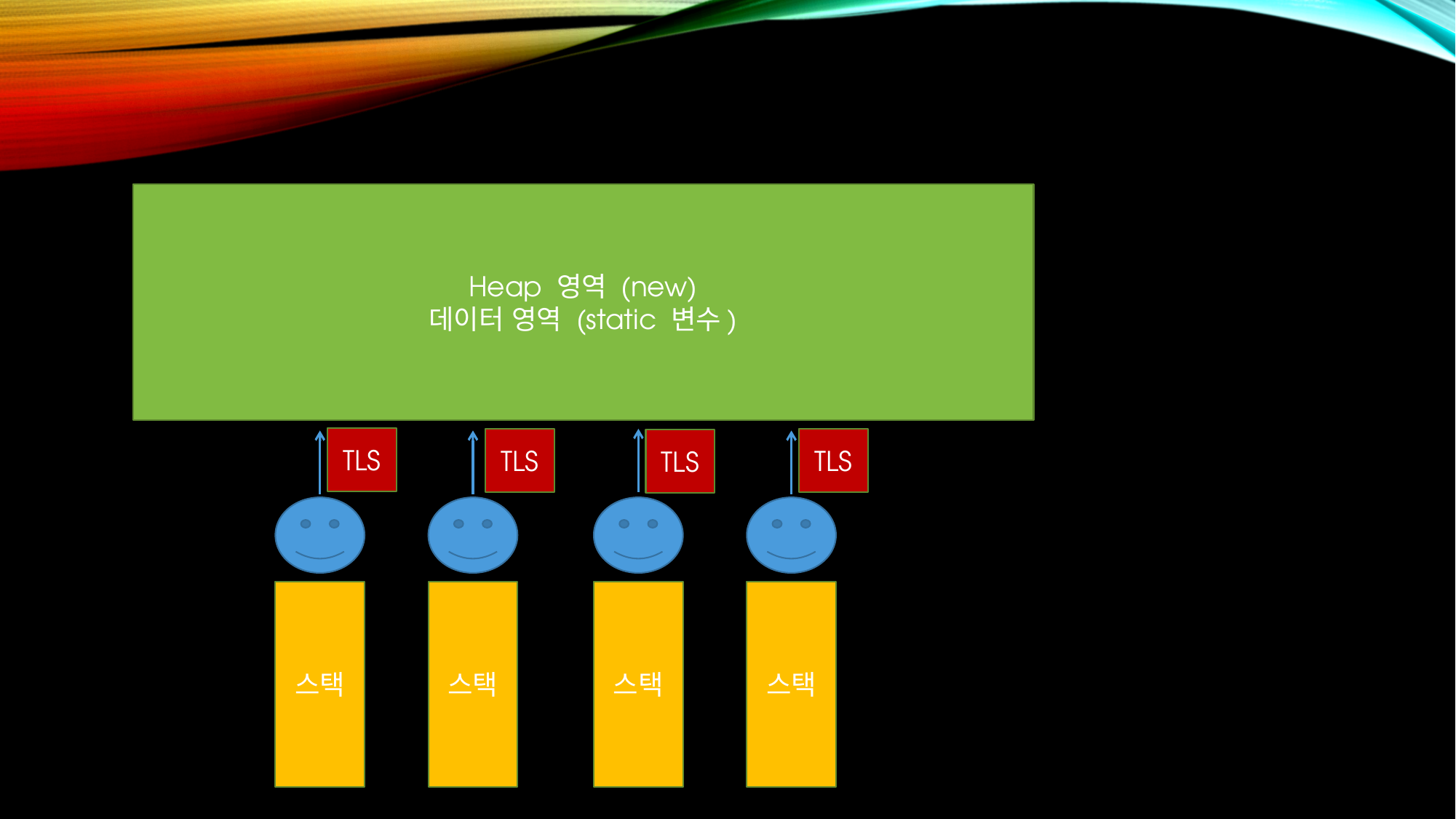

Heap 영역 (new)
데이터 영역 (static 변수)
TLS
TLS
TLS
TLS

스택
스택
스택
스택